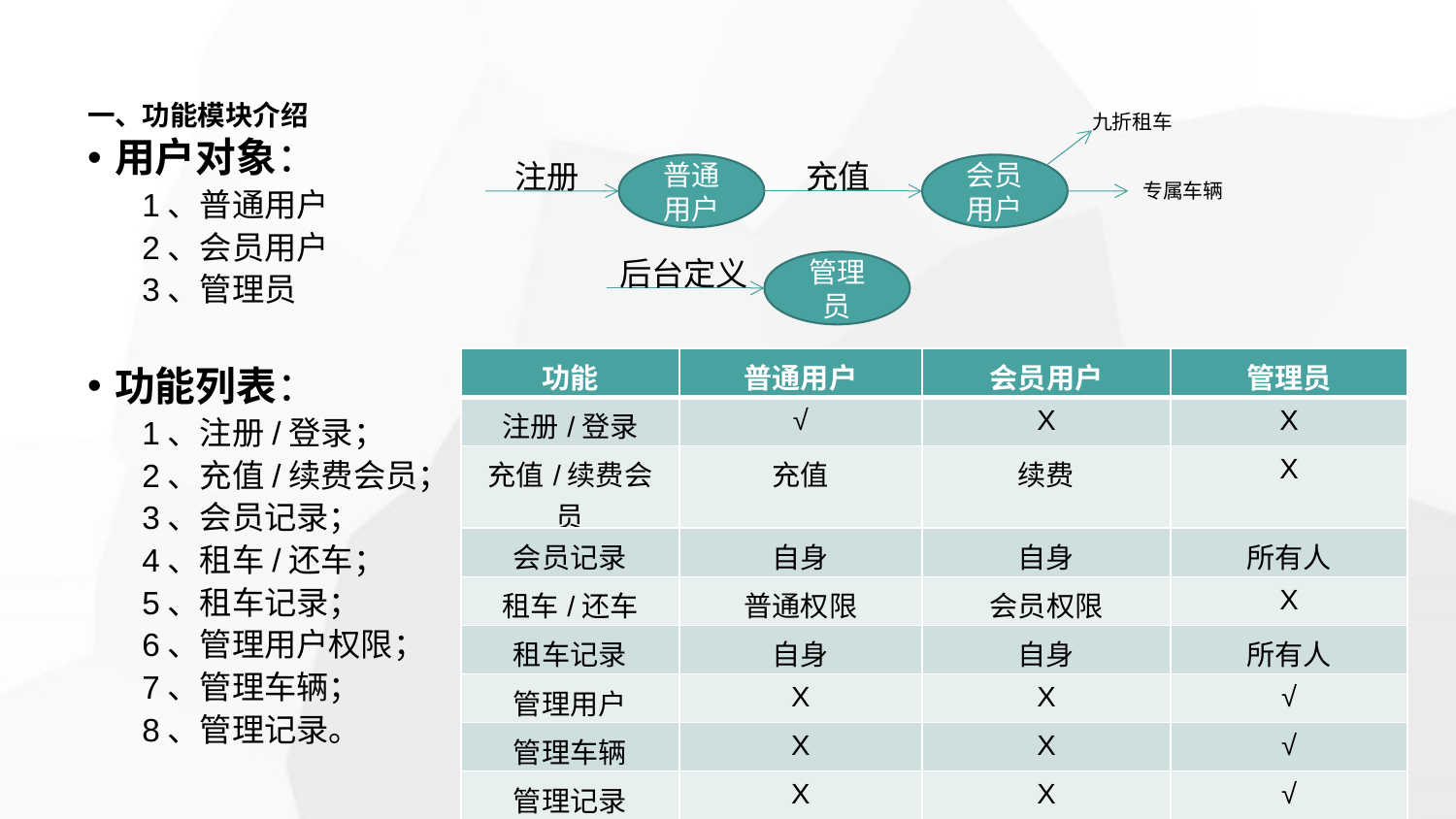

# 一、功能模块介绍
九折租车
用户对象：
1、普通用户
2、会员用户
3、管理员

功能列表：
1、注册/登录；
2、充值/续费会员；
3、会员记录；
4、租车/还车；
5、租车记录；
6、管理用户权限；
7、管理车辆；
8、管理记录。
注册
充值
普通用户
会员用户
专属车辆
后台定义
管理员
| 功能 | 普通用户 | 会员用户 | 管理员 |
| --- | --- | --- | --- |
| 注册/登录 | √ | X | X |
| 充值/续费会员 | 充值 | 续费 | X |
| 会员记录 | 自身 | 自身 | 所有人 |
| 租车/还车 | 普通权限 | 会员权限 | X |
| 租车记录 | 自身 | 自身 | 所有人 |
| 管理用户 | X | X | √ |
| 管理车辆 | X | X | √ |
| 管理记录 | X | X | √ |